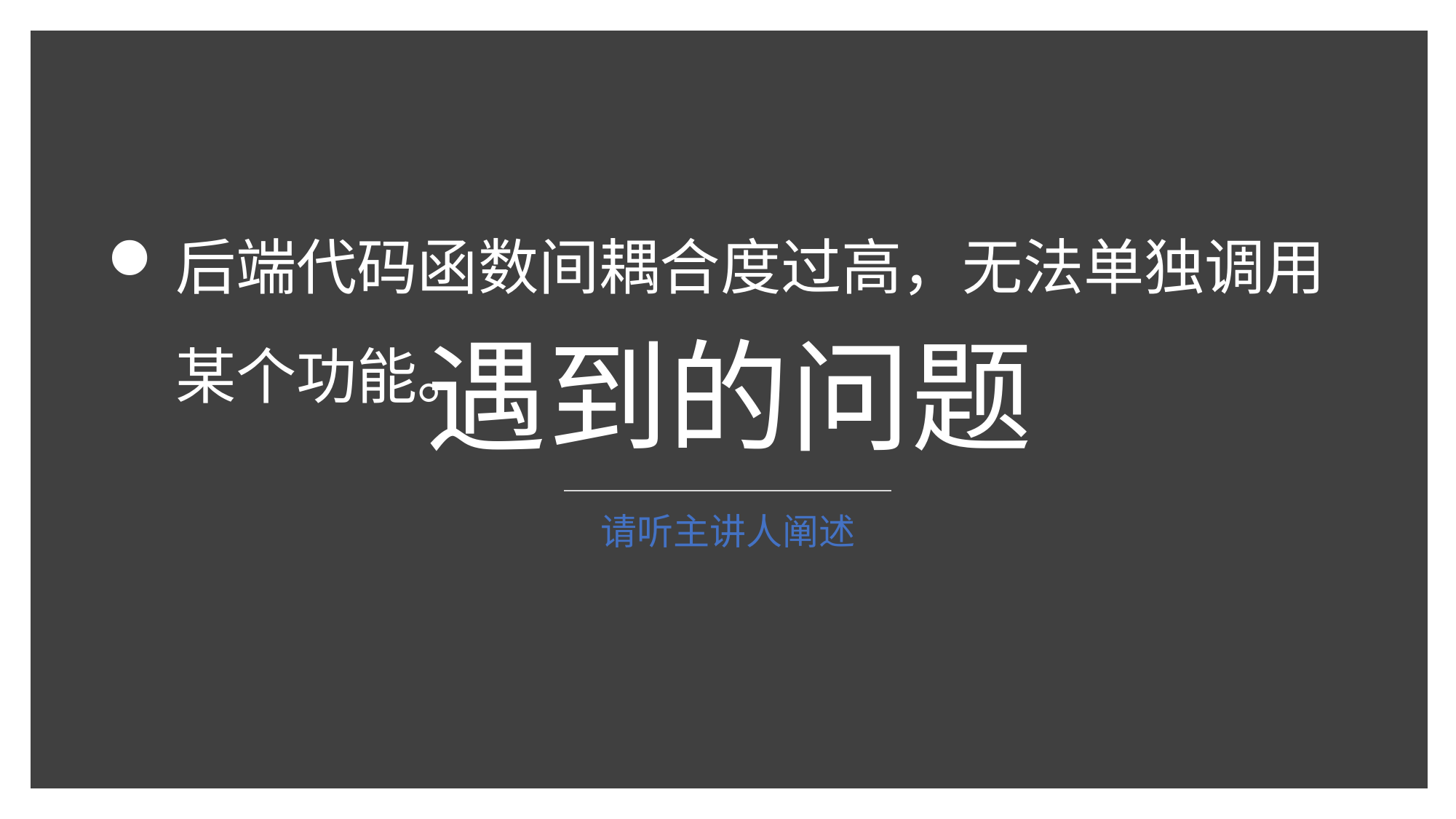

后端代码函数间耦合度过高，无法单独调用某个功能。
# 遇到的问题
请听主讲人阐述